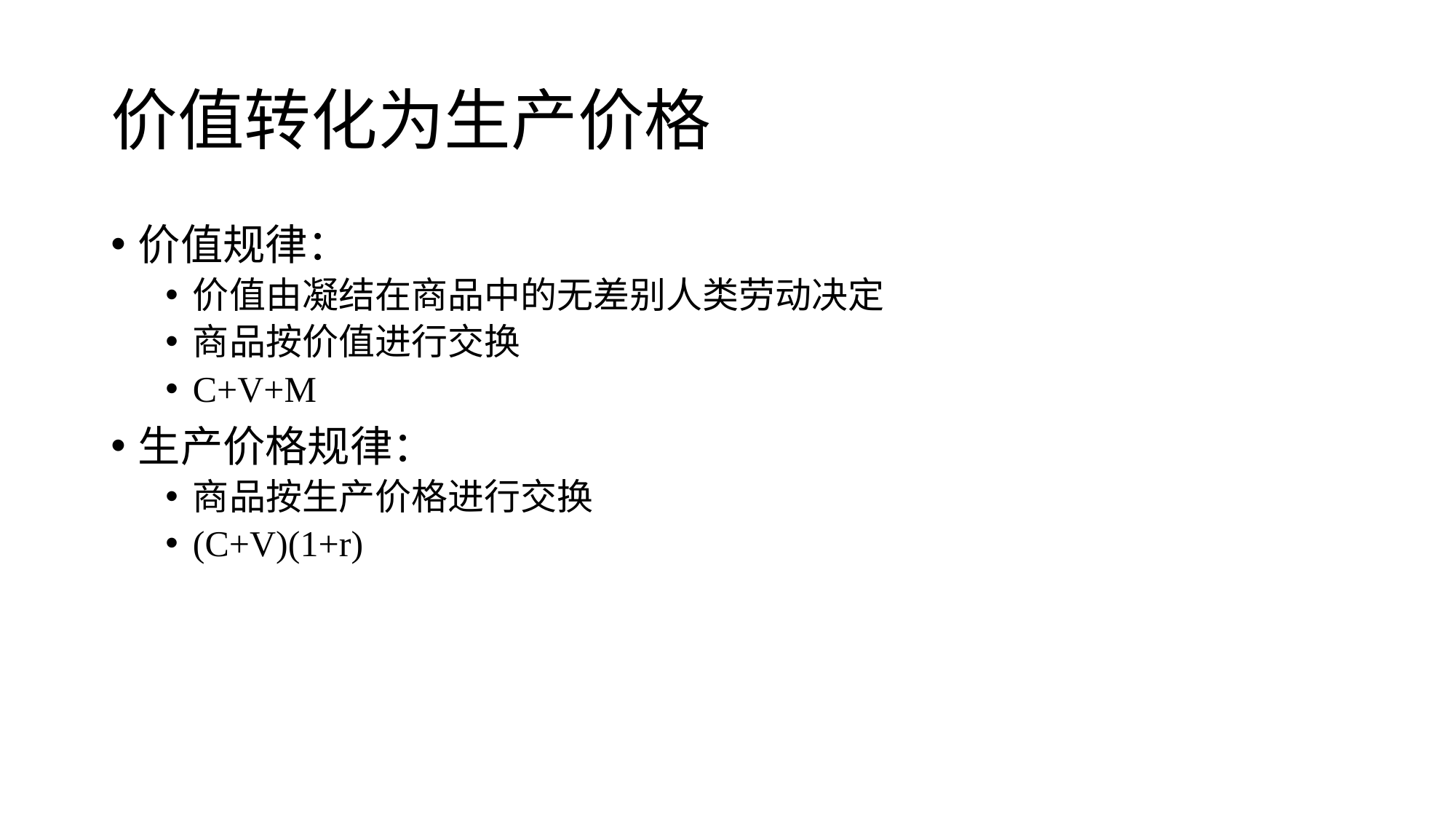

# 价值转化为生产价格
价值规律：
价值由凝结在商品中的无差别人类劳动决定
商品按价值进行交换
C+V+M
生产价格规律：
商品按生产价格进行交换
(C+V)(1+r)